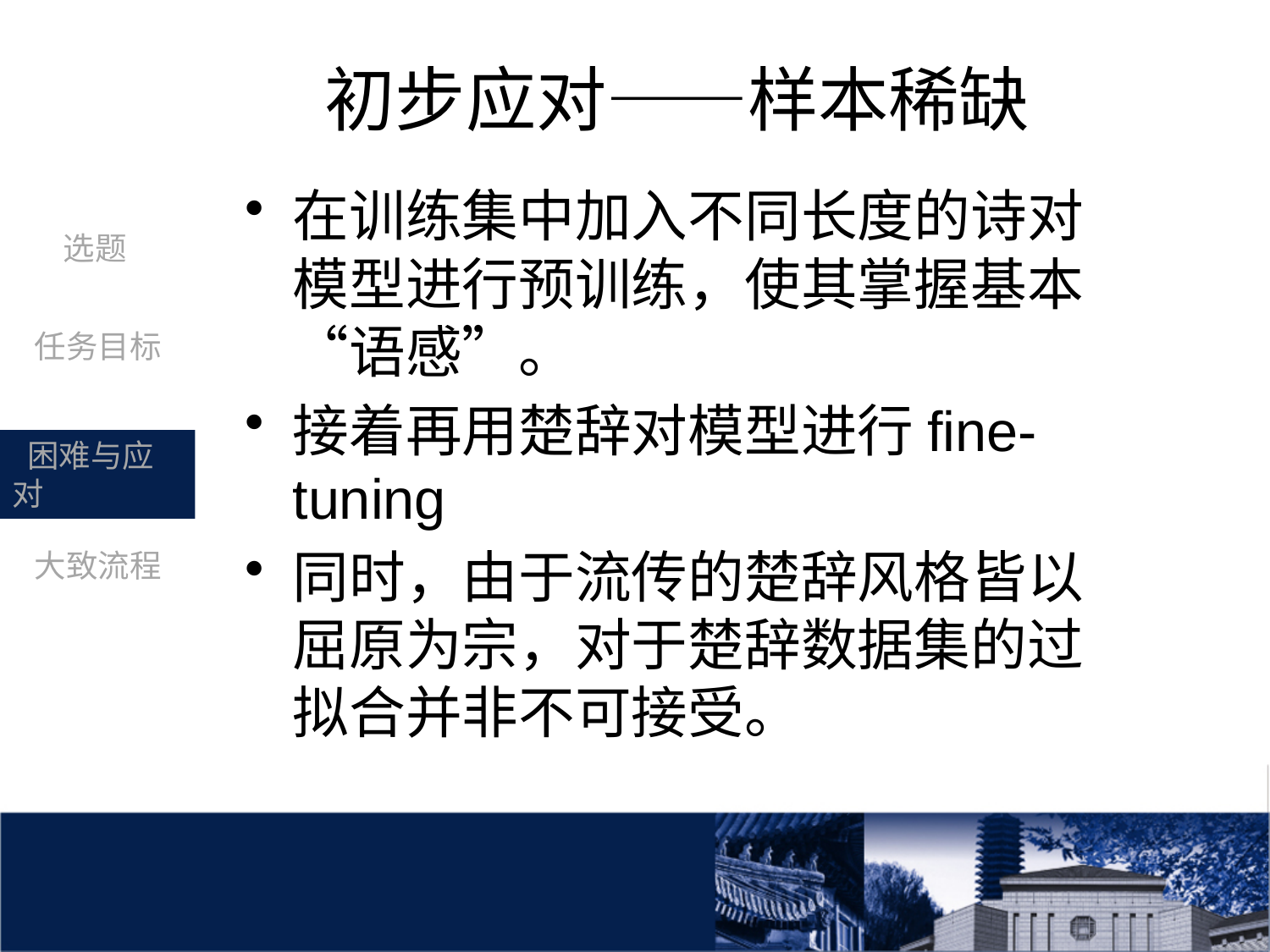

# 初步应对——样本稀缺
在训练集中加入不同长度的诗对模型进行预训练，使其掌握基本“语感”。
接着再用楚辞对模型进行fine-tuning
同时，由于流传的楚辞风格皆以屈原为宗，对于楚辞数据集的过拟合并非不可接受。

      选题
  任务目标
 困难与应对
  大致流程